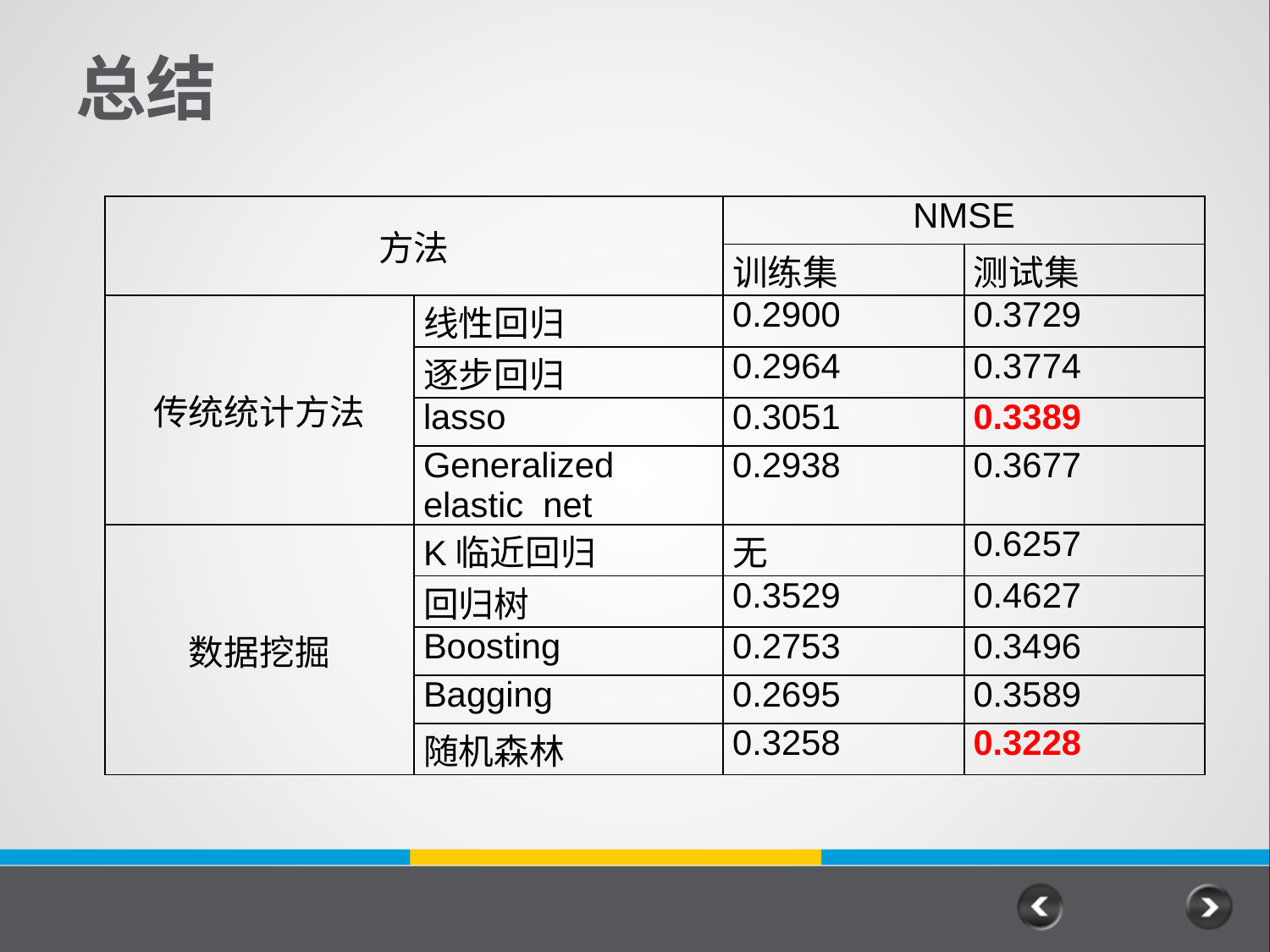

# 总结
| 方法 |  | NMSE |  |
| --- | --- | --- | --- |
|  |  | 训练集 | 测试集 |
| 传统统计方法 | 线性回归 | 0.2900 | 0.3729 |
|  | 逐步回归 | 0.2964 | 0.3774 |
|  | lasso | 0.3051 | 0.3389 |
|  | Generalized elastic net | 0.2938 | 0.3677 |
| 数据挖掘 | K临近回归 | 无 | 0.6257 |
|  | 回归树 | 0.3529 | 0.4627 |
|  | Boosting | 0.2753 | 0.3496 |
|  | Bagging | 0.2695 | 0.3589 |
|  | 随机森林 | 0.3258 | 0.3228 |
65